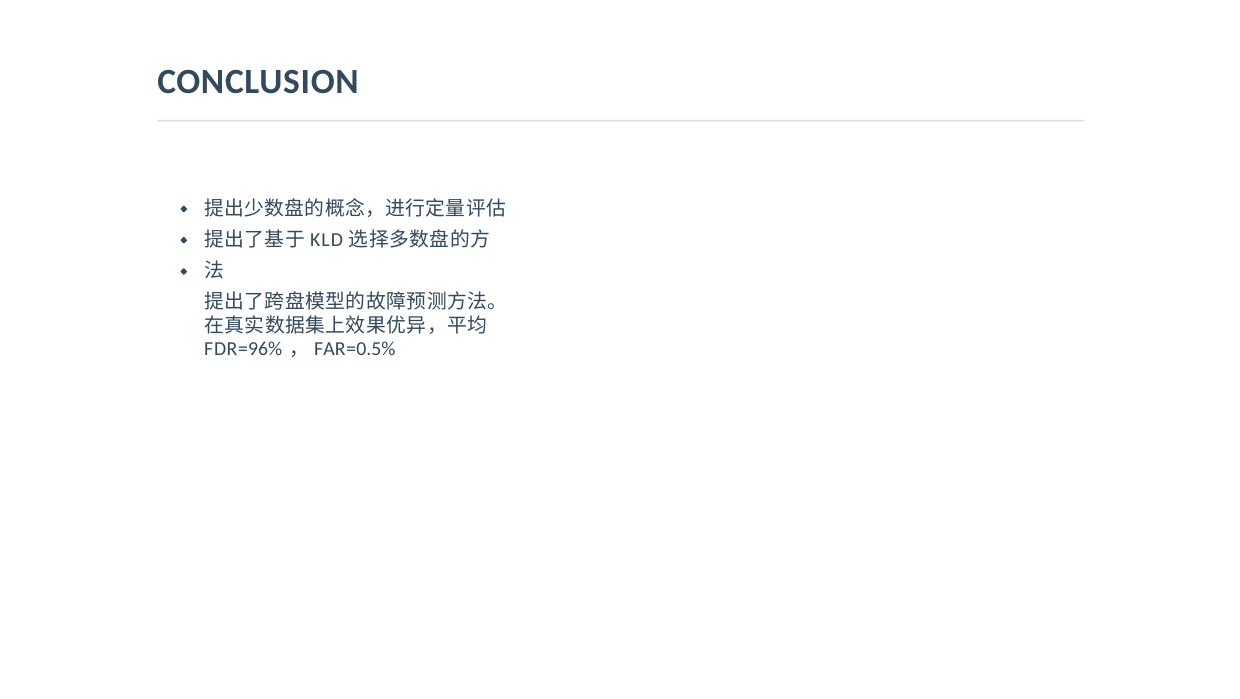

CONCLUSION
提出少数盘的概念，进行定量评估 提出了基于KLD选择多数盘的方法
提出了跨盘模型的故障预测方法。在真实数据集上效果优异，平均FDR=96%，FAR=0.5%